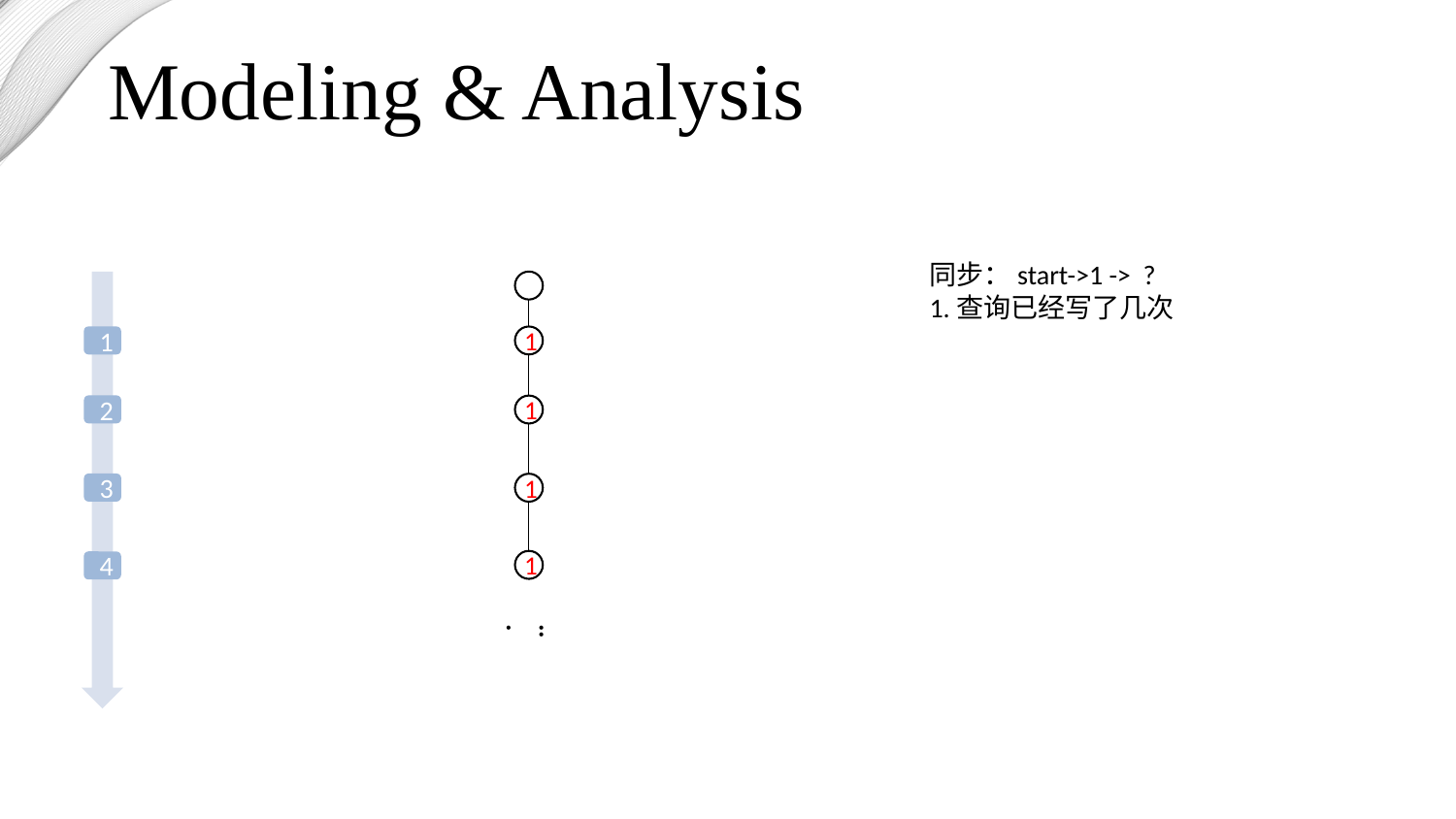

Modeling & Analysis
同步：start->1 ->  ?
1.查询已经写了几次

1
1
2
1
3
1
1
4
...
11